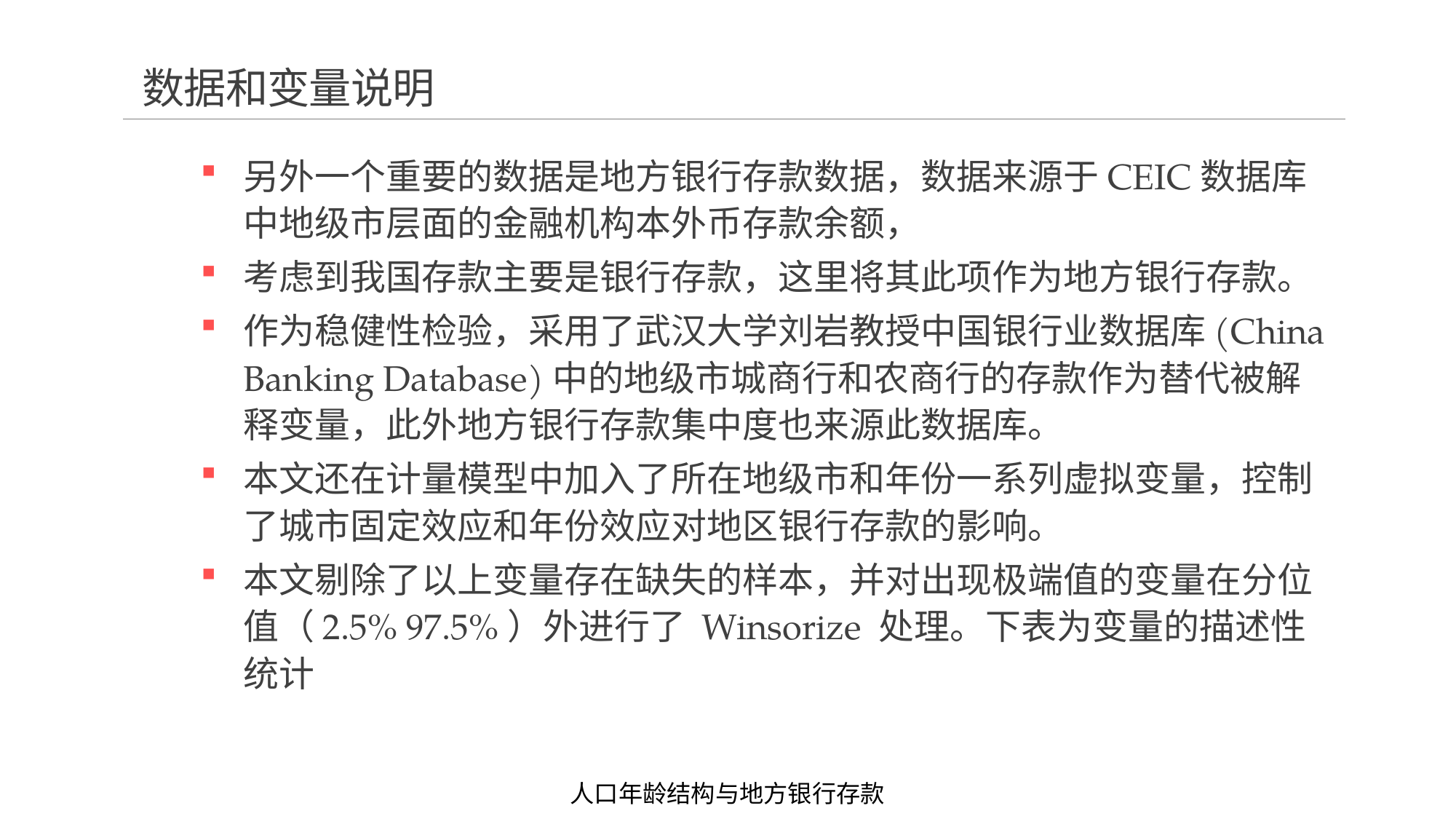

# 数据和变量说明
另外一个重要的数据是地方银行存款数据，数据来源于CEIC数据库中地级市层面的金融机构本外币存款余额，
考虑到我国存款主要是银行存款，这里将其此项作为地方银行存款。
作为稳健性检验，采用了武汉大学刘岩教授中国银行业数据库(China Banking Database)中的地级市城商行和农商行的存款作为替代被解释变量，此外地方银行存款集中度也来源此数据库。
本文还在计量模型中加入了所在地级市和年份一系列虚拟变量，控制了城市固定效应和年份效应对地区银行存款的影响。
本文剔除了以上变量存在缺失的样本，并对出现极端值的变量在分位值（2.5% 97.5%）外进行了 Winsorize 处理。下表为变量的描述性统计

人口年龄结构与地方银行存款